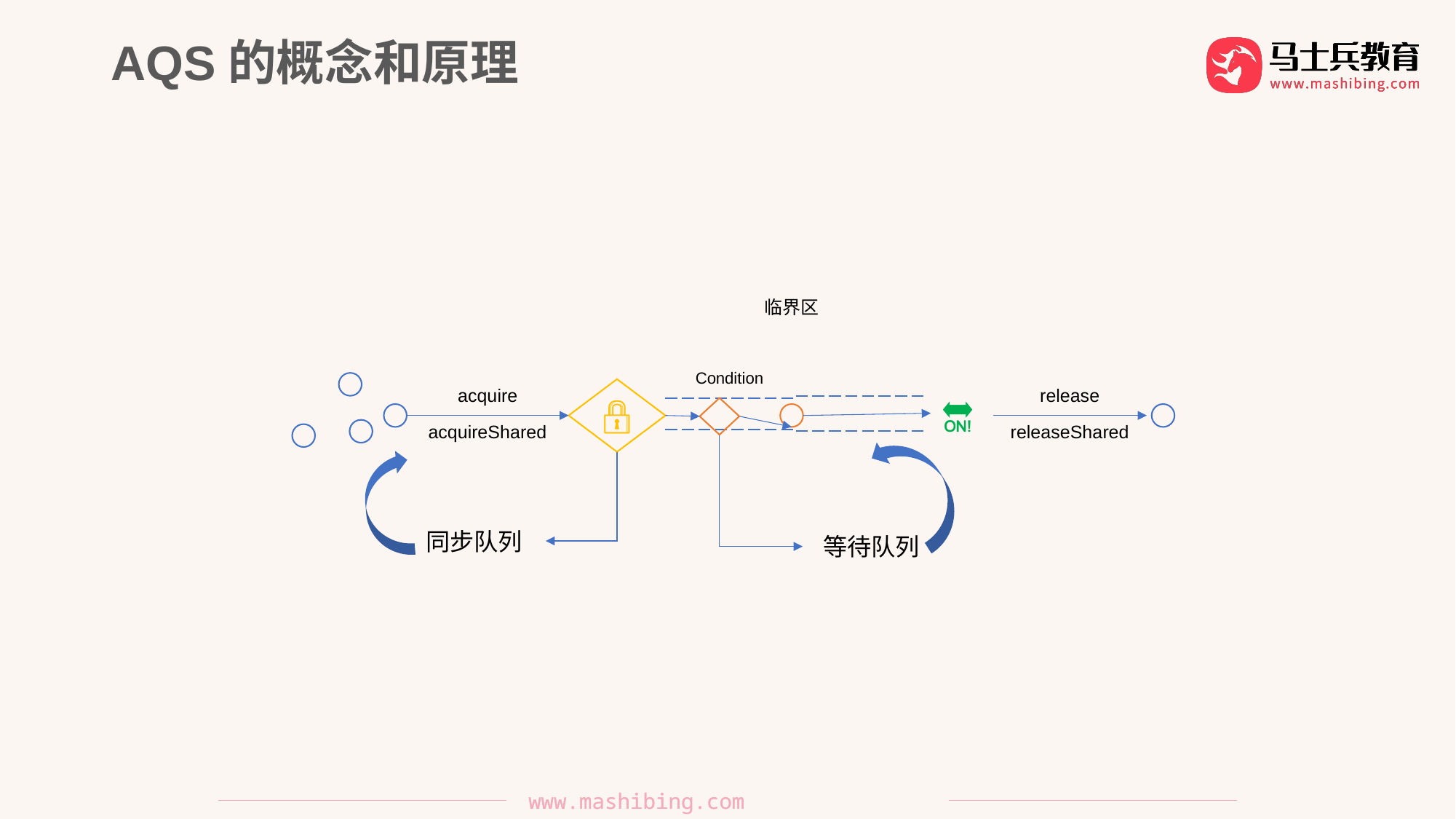

AQS的概念和原理
临界区
Condition

acquire
release

🔒
🔛

releaseShared
acquireShared

同步队列
等待队列